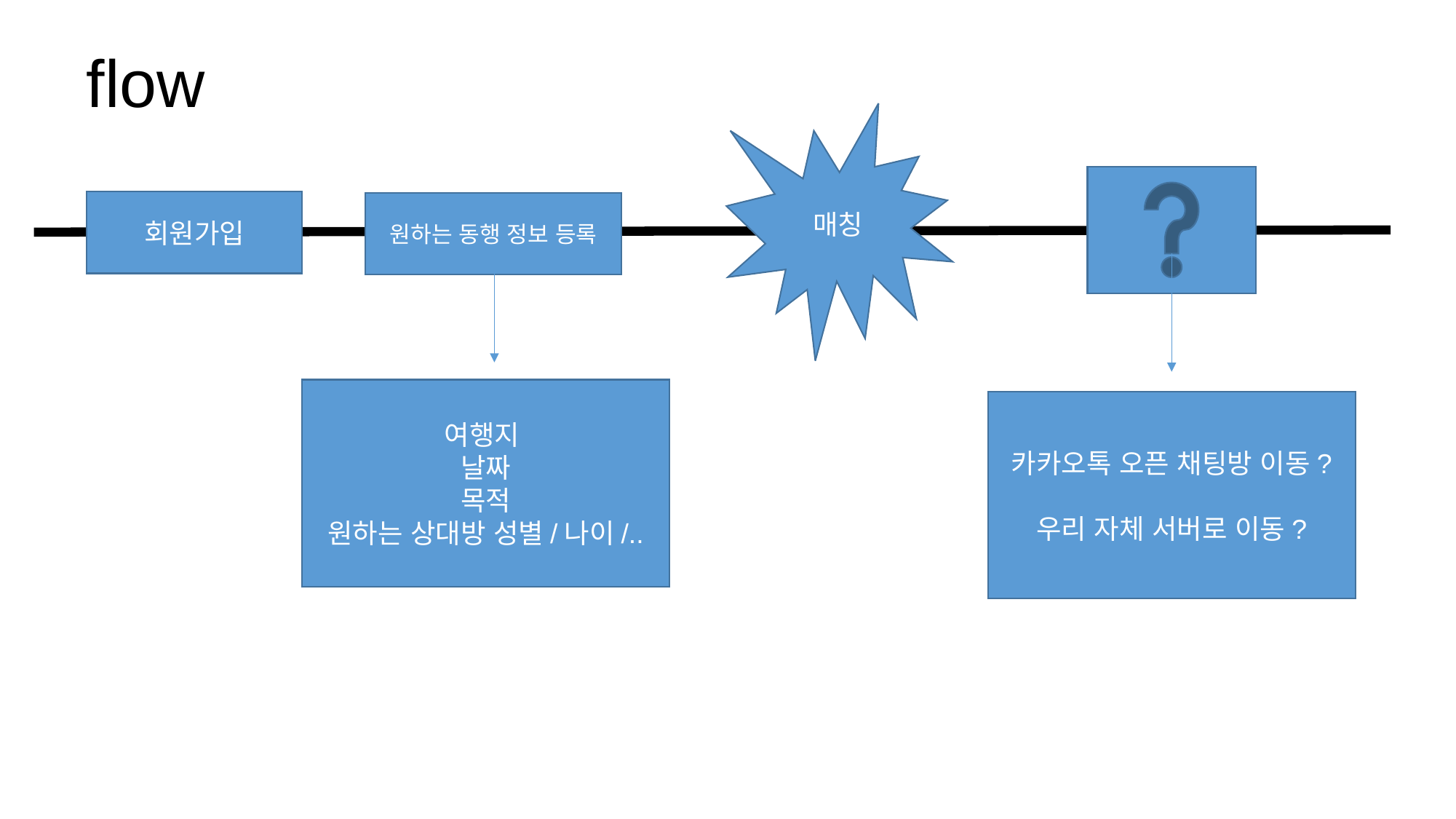

# flow
매칭

회원가입
원하는 동행 정보 등록
여행지
날짜
목적
원하는 상대방 성별/나이/..
카카오톡 오픈 채팅방 이동?

우리 자체 서버로 이동?